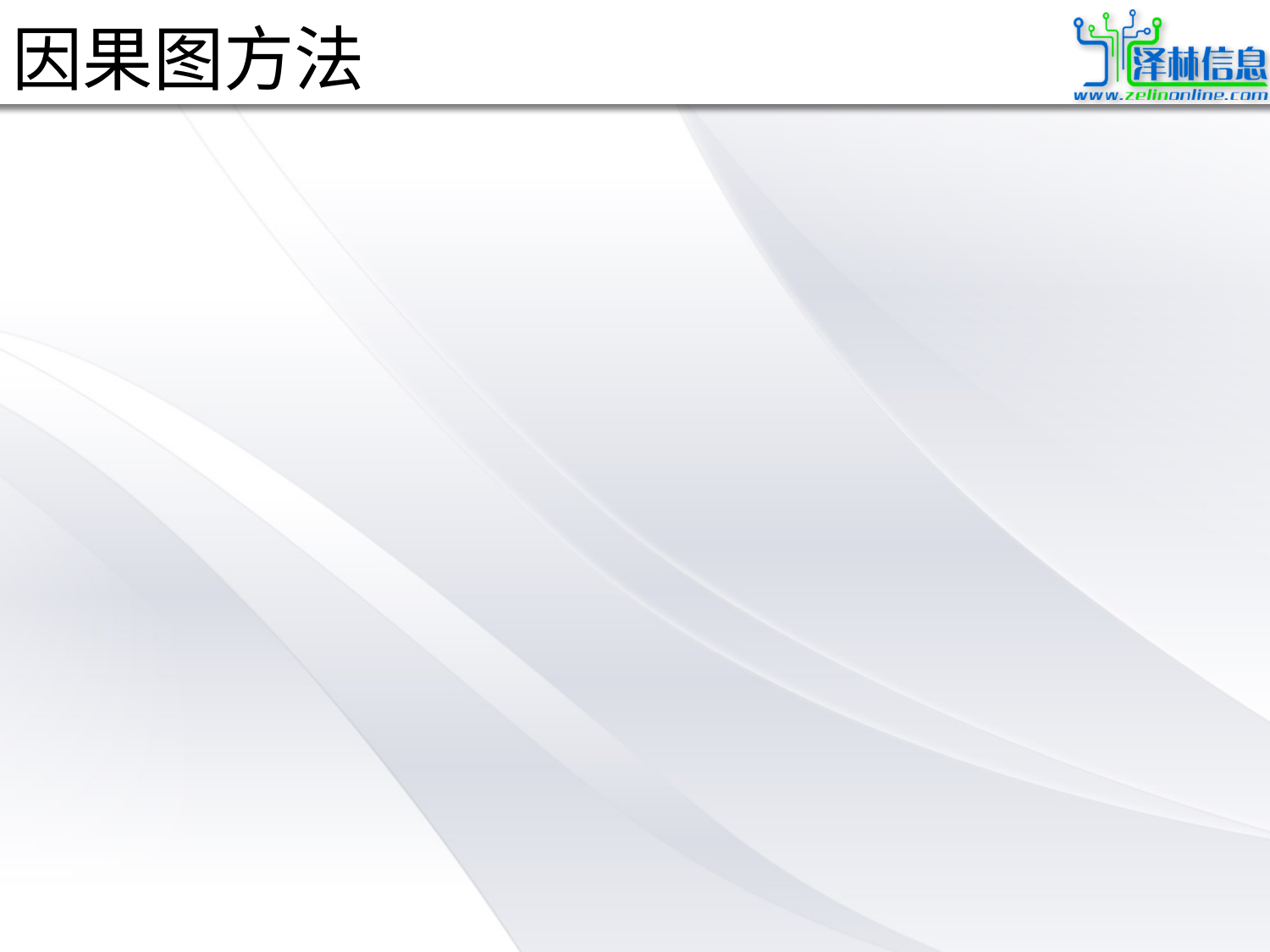

# 因果图方法
前面介绍的等价类划分方法和边界值分析方法,都是着重考虑输入条件,但未考虑输入条件之间的联系, 相互组合等。

考虑输入条件之间的相互组合,可能会产生一些新的情况. 但要检查输入条件的组合不是一件容易的事情, 即使把所有输入条件划分成等价类,他们之间的组合情况也相当多. 因此必须考虑采用一种适合于描述对于多种条件的组合,相应产生多个动作的形式来考虑设计测试用例。这就需要利用因果图（ Cause一Effect Graphics ）方法。

采用因果图方法能够帮助我们按一定步骤，高效率地选择测试用例，同时还能为我们指出，程序规格说明描述中存在着什么问题。